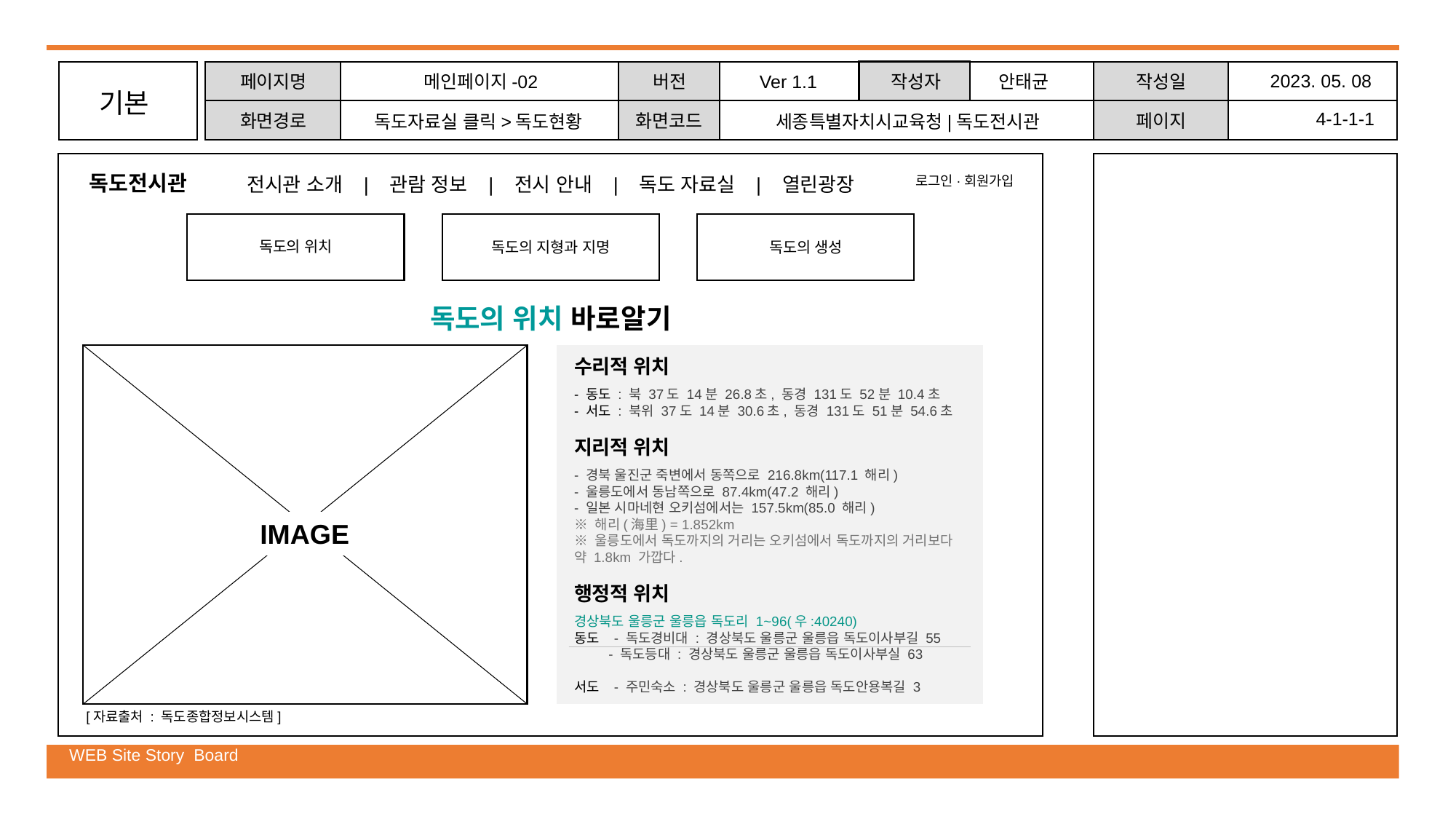

2023. 05. 08
페이지명
메인페이지-02
버전
Ver 1.1
작성자
안태균
작성일
기본
4-1-1-1
화면경로
화면코드
페이지
세종특별자치시교육청|독도전시관
독도자료실 클릭>독도현황

독도전시관
전시관 소개   |   관람 정보   |   전시 안내   |   독도 자료실   |   열린광장
로그인·회원가입

독도의 위치

독도의 지형과 지명

독도의 생성
독도의 위치 바로알기

수리적 위치
- 동도 : 북 37도 14분 26.8초, 동경 131도 52분 10.4초
- 서도 : 북위 37도 14분 30.6초, 동경 131도 51분 54.6초

지리적 위치
- 경북 울진군 죽변에서 동쪽으로 216.8km(117.1 해리)
- 울릉도에서 동남쪽으로 87.4km(47.2 해리)
- 일본 시마네현 오키섬에서는 157.5km(85.0 해리)
※ 해리(海里) = 1.852km
※ 울릉도에서 독도까지의 거리는 오키섬에서 독도까지의 거리보다 약 1.8km 가깝다.

행정적 위치
경상북도 울릉군 울릉읍 독도리 1~96(우:40240)
동도   - 독도경비대 : 경상북도 울릉군 울릉읍 독도이사부길 55
         - 독도등대 : 경상북도 울릉군 울릉읍 독도이사부실 63

서도   - 주민숙소 : 경상북도 울릉군 울릉읍 독도안용복길 3
IMAGE
[자료출처 : 독도종합정보시스템]
WEB Site Story  Board